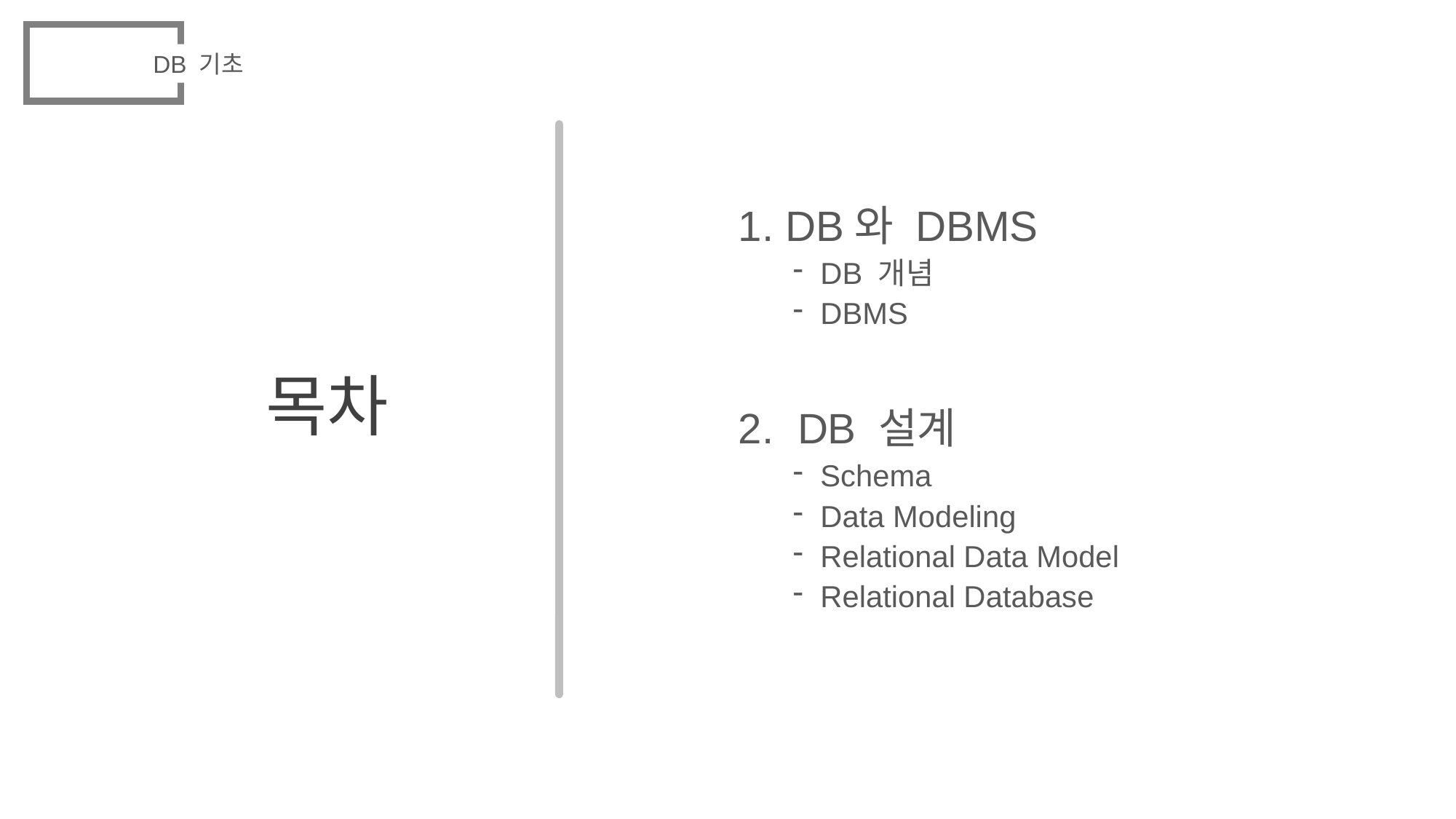

1. DB와 DBMS
DB 개념
DBMS

2.  DB 설계
Schema
Data Modeling
Relational Data Model
Relational Database

DB 기초
# 목차